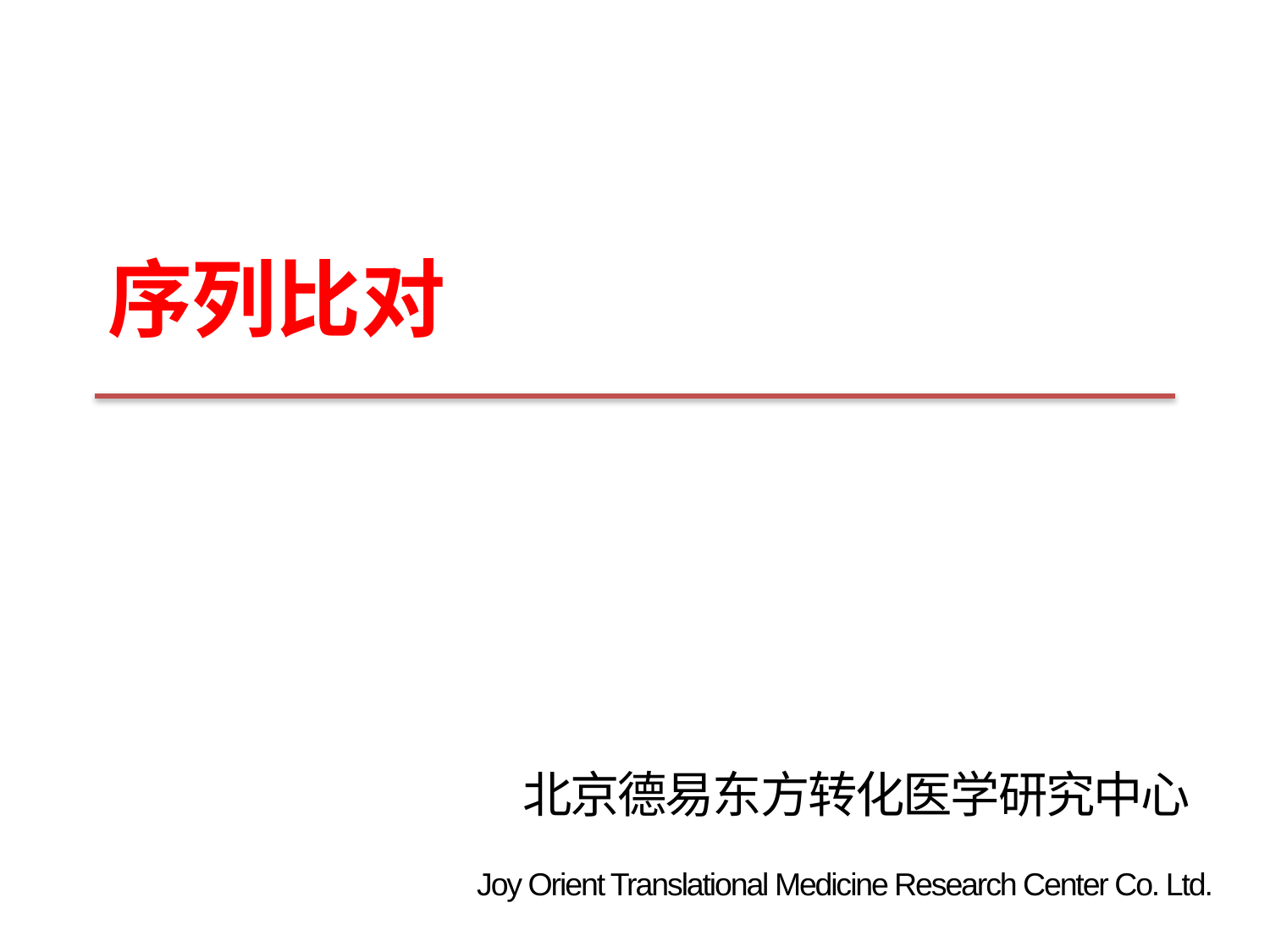

# 序列比对
北京德易东方转化医学研究中心
Joy Orient Translational Medicine Research Center Co. Ltd.